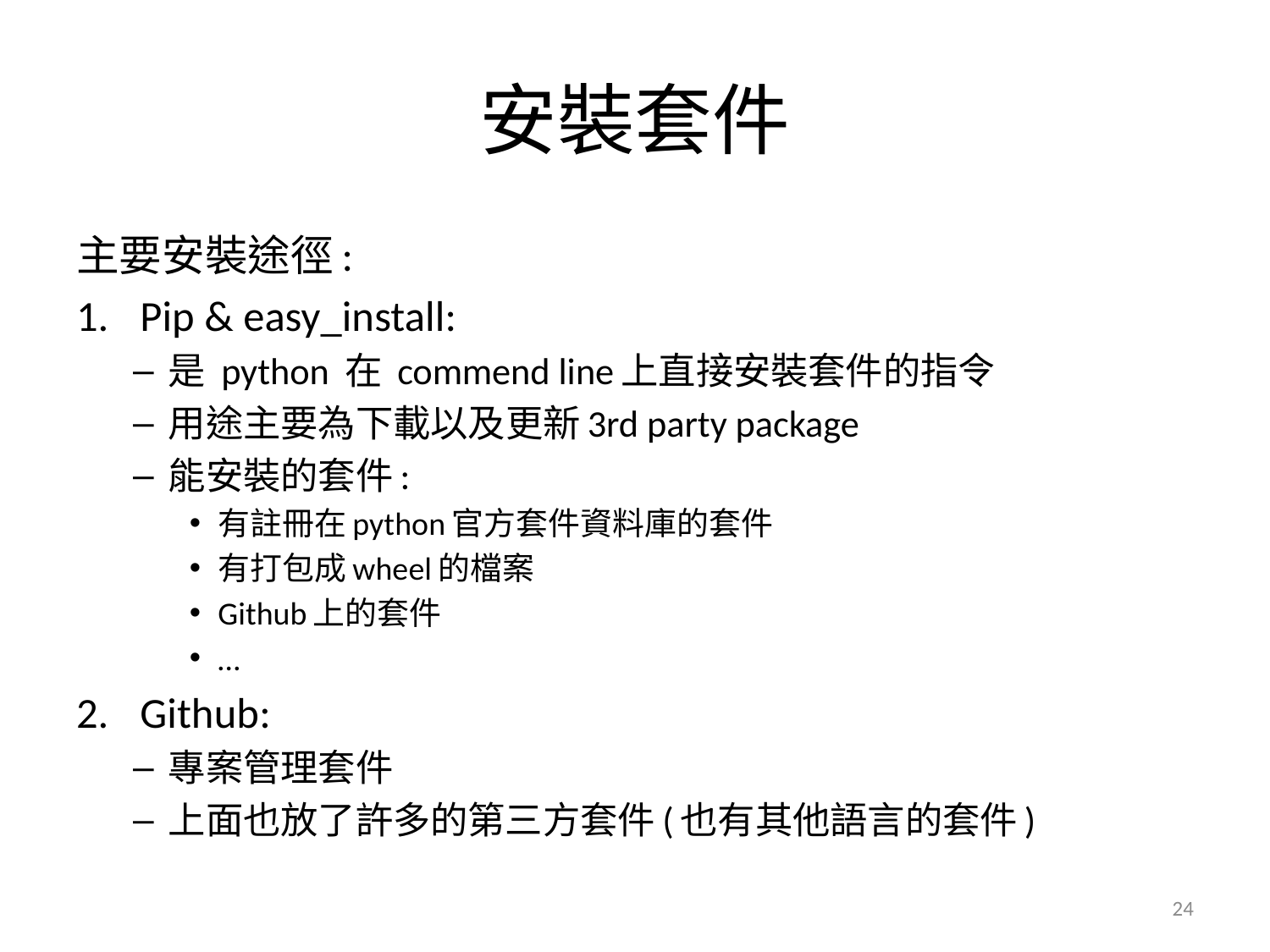

# 安裝套件
主要安裝途徑:
Pip & easy_install:
是 python 在 commend line上直接安裝套件的指令
用途主要為下載以及更新3rd party package
能安裝的套件:
有註冊在python官方套件資料庫的套件
有打包成wheel的檔案
Github上的套件
…
Github:
專案管理套件
上面也放了許多的第三方套件(也有其他語言的套件)

24